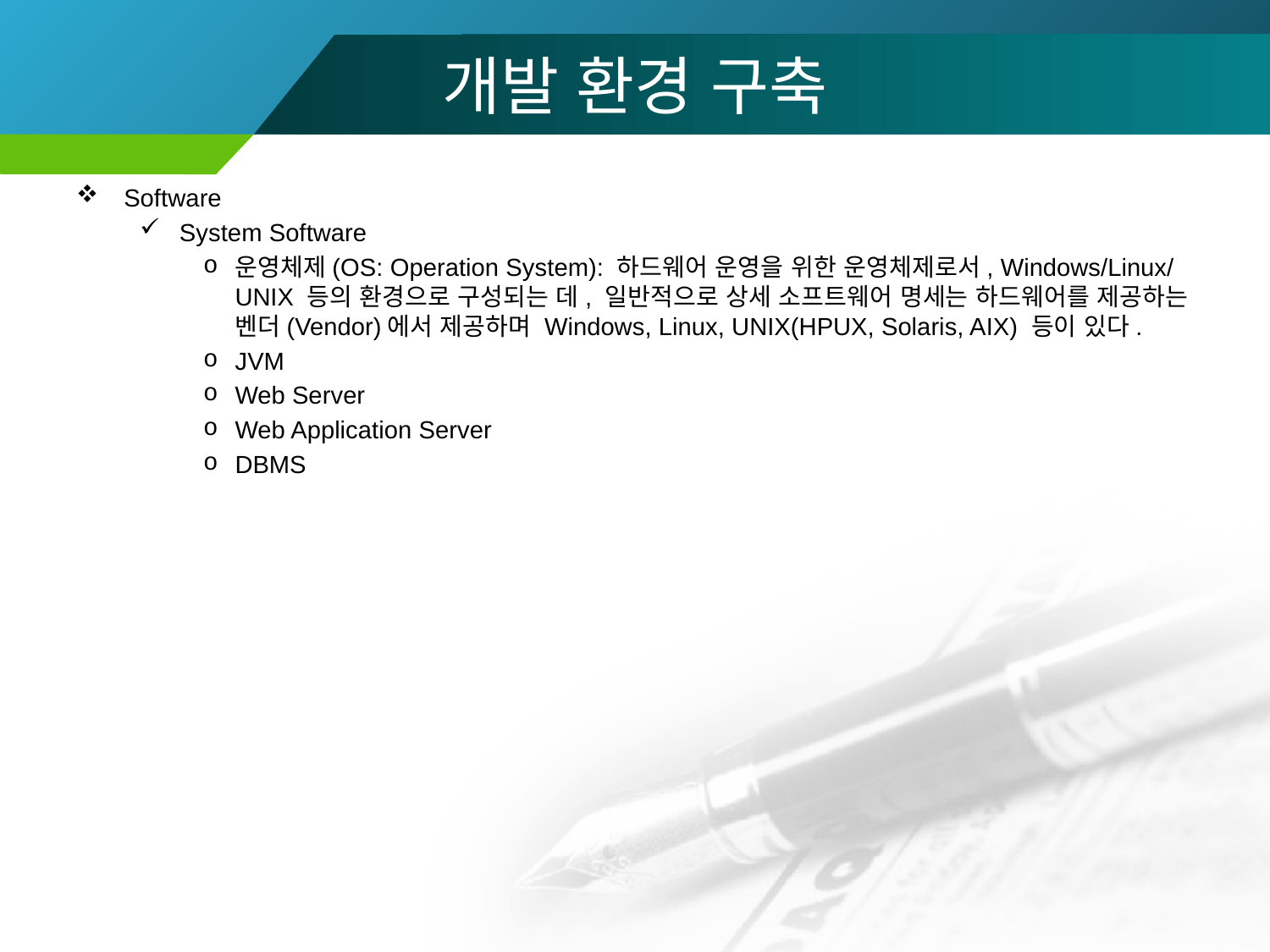

# 개발 환경 구축
Software
System Software
운영체제(OS: Operation System): 하드웨어 운영을 위한 운영체제로서, Windows/Linux/UNIX 등의 환경으로 구성되는 데, 일반적으로 상세 소프트웨어 명세는 하드웨어를 제공하는 벤더(Vendor)에서 제공하며 Windows, Linux, UNIX(HPUX, Solaris, AIX) 등이 있다.
JVM
Web Server
Web Application Server
DBMS